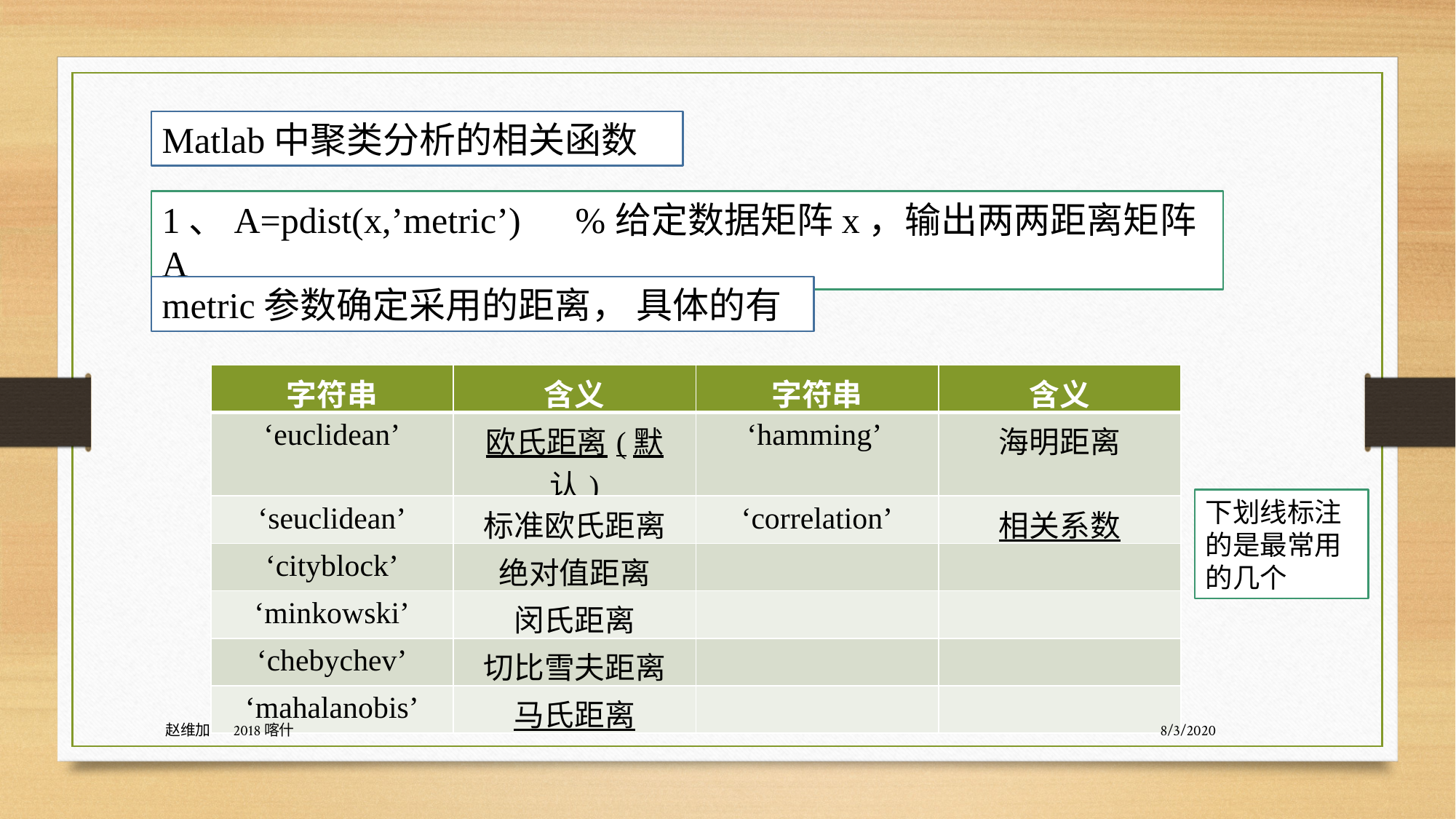

Matlab中聚类分析的相关函数
1、A=pdist(x,’metric’)      %给定数据矩阵x，输出两两距离矩阵A
metric参数确定采用的距离， 具体的有
| 字符串 | 含义 | 字符串 | 含义 |
| --- | --- | --- | --- |
| ‘euclidean’ | 欧氏距离(默认) | ‘hamming’ | 海明距离 |
| ‘seuclidean’ | 标准欧氏距离 | ‘correlation’ | 相关系数 |
| ‘cityblock’ | 绝对值距离 |  |  |
| ‘minkowski’ | 闵氏距离 |  |  |
| ‘chebychev’ | 切比雪夫距离 |  |  |
| ‘mahalanobis’ | 马氏距离 |  |  |
下划线标注的是最常用的几个
赵维加    2018喀什
8/3/2020